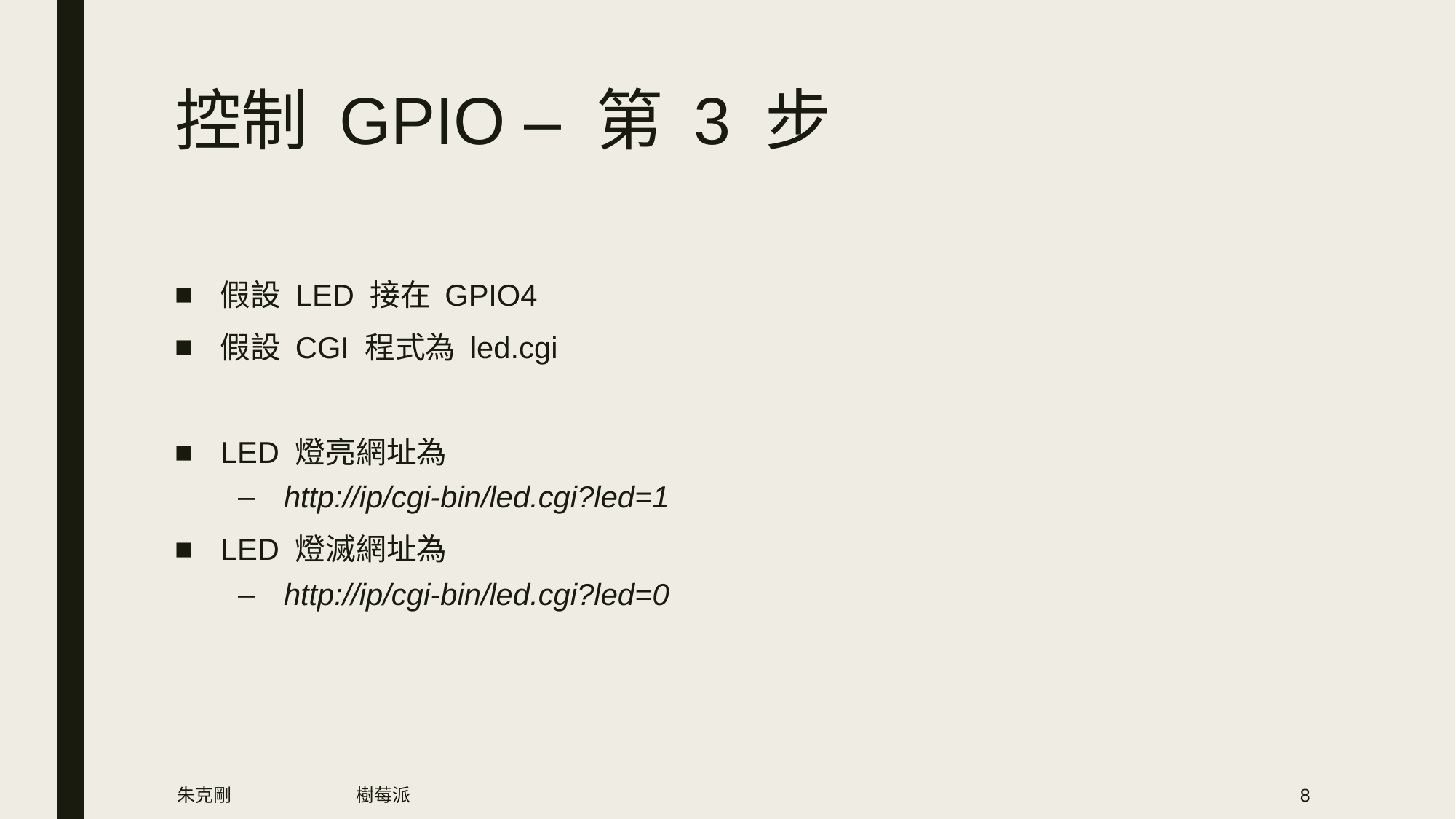

# 控制 GPIO – 第 3 步
假設 LED 接在 GPIO4
假設 CGI 程式為 led.cgi

LED 燈亮網址為
http://ip/cgi-bin/led.cgi?led=1
LED 燈滅網址為
http://ip/cgi-bin/led.cgi?led=0
朱克剛
樹莓派
8